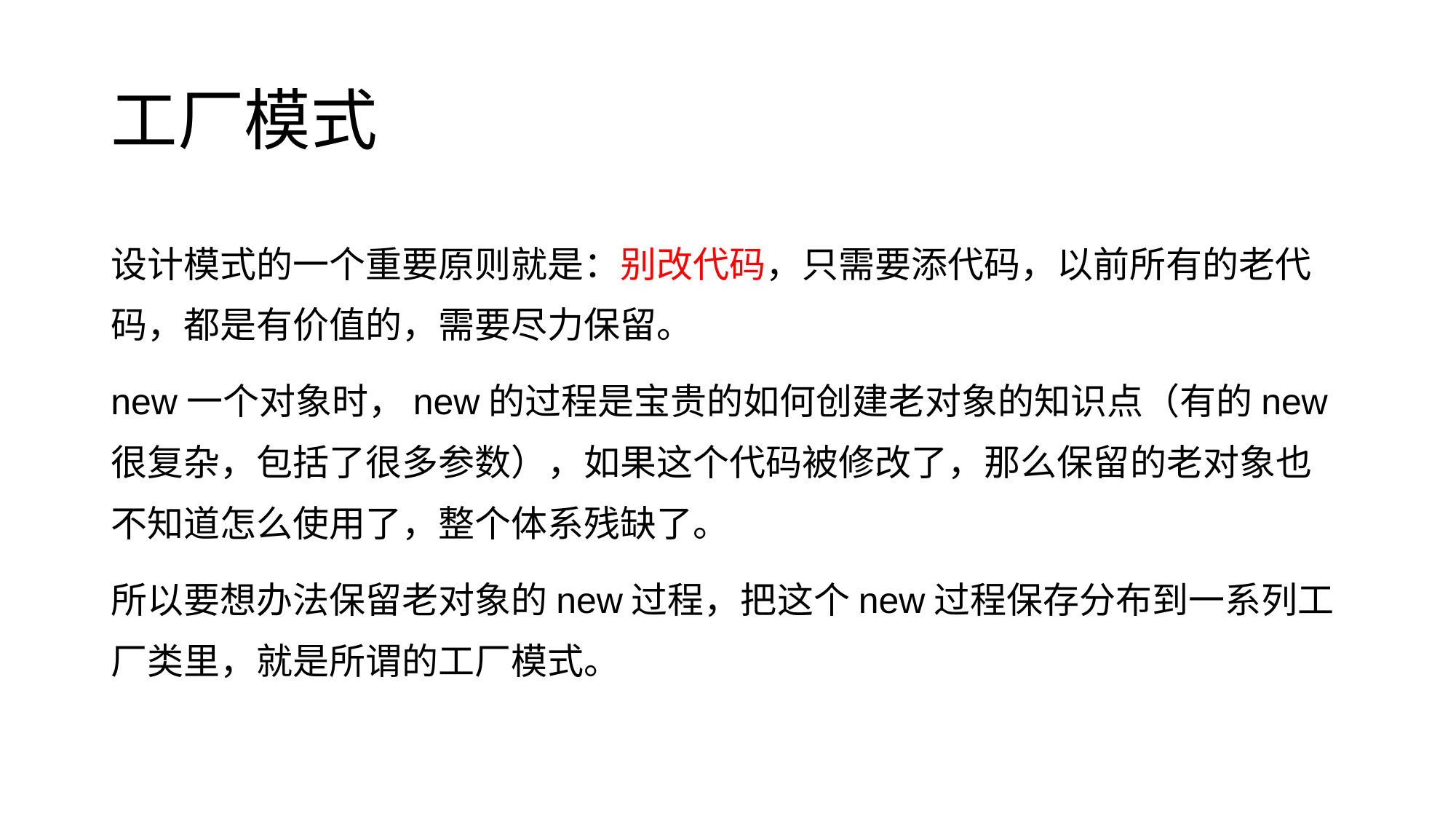

# 工厂模式
设计模式的一个重要原则就是：别改代码，只需要添代码，以前所有的老代码，都是有价值的，需要尽力保留。
new一个对象时，new的过程是宝贵的如何创建老对象的知识点（有的new很复杂，包括了很多参数），如果这个代码被修改了，那么保留的老对象也不知道怎么使用了，整个体系残缺了。
所以要想办法保留老对象的new过程，把这个new过程保存分布到一系列工厂类里，就是所谓的工厂模式。